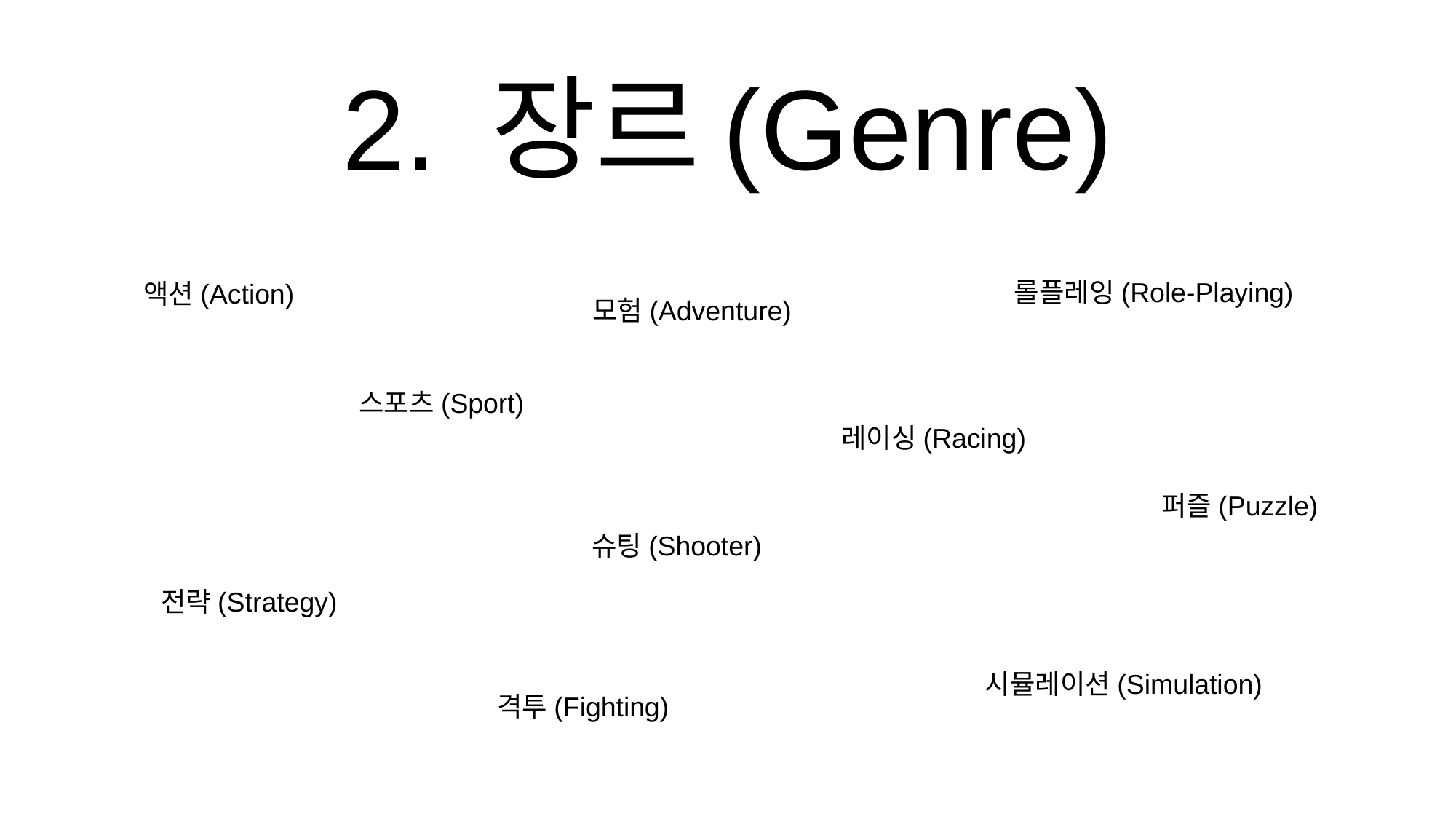

# 2. 장르(Genre)
롤플레잉(Role-Playing)
액션(Action)
모험(Adventure)
스포츠(Sport)
레이싱(Racing)
퍼즐(Puzzle)
슈팅(Shooter)
전략(Strategy)
시뮬레이션(Simulation)
격투(Fighting)